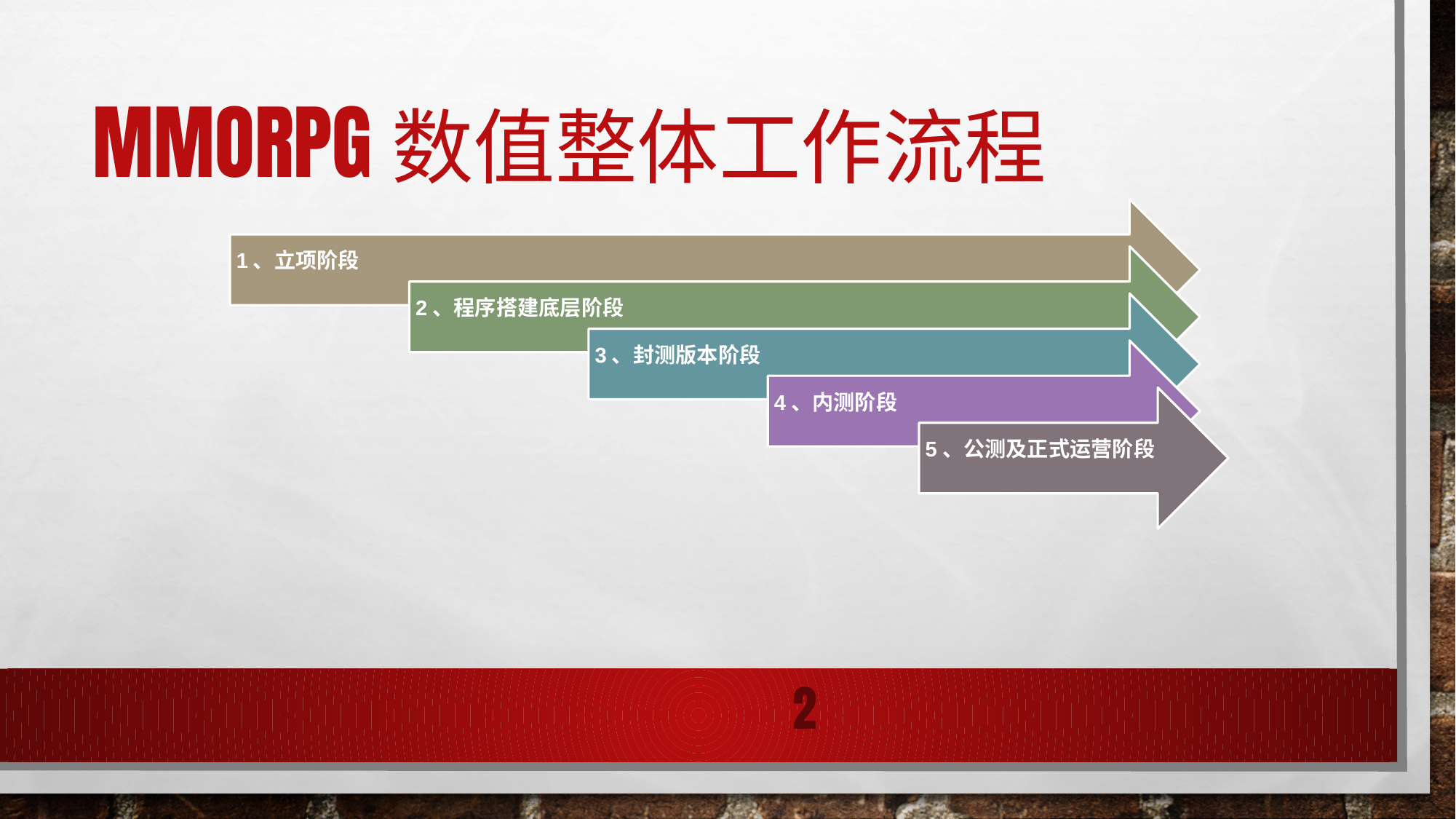

1、立项阶段
2、程序搭建底层阶段
3、封测版本阶段
4、内测阶段
5、公测及正式运营阶段
# MMORPG数值整体工作流程
2